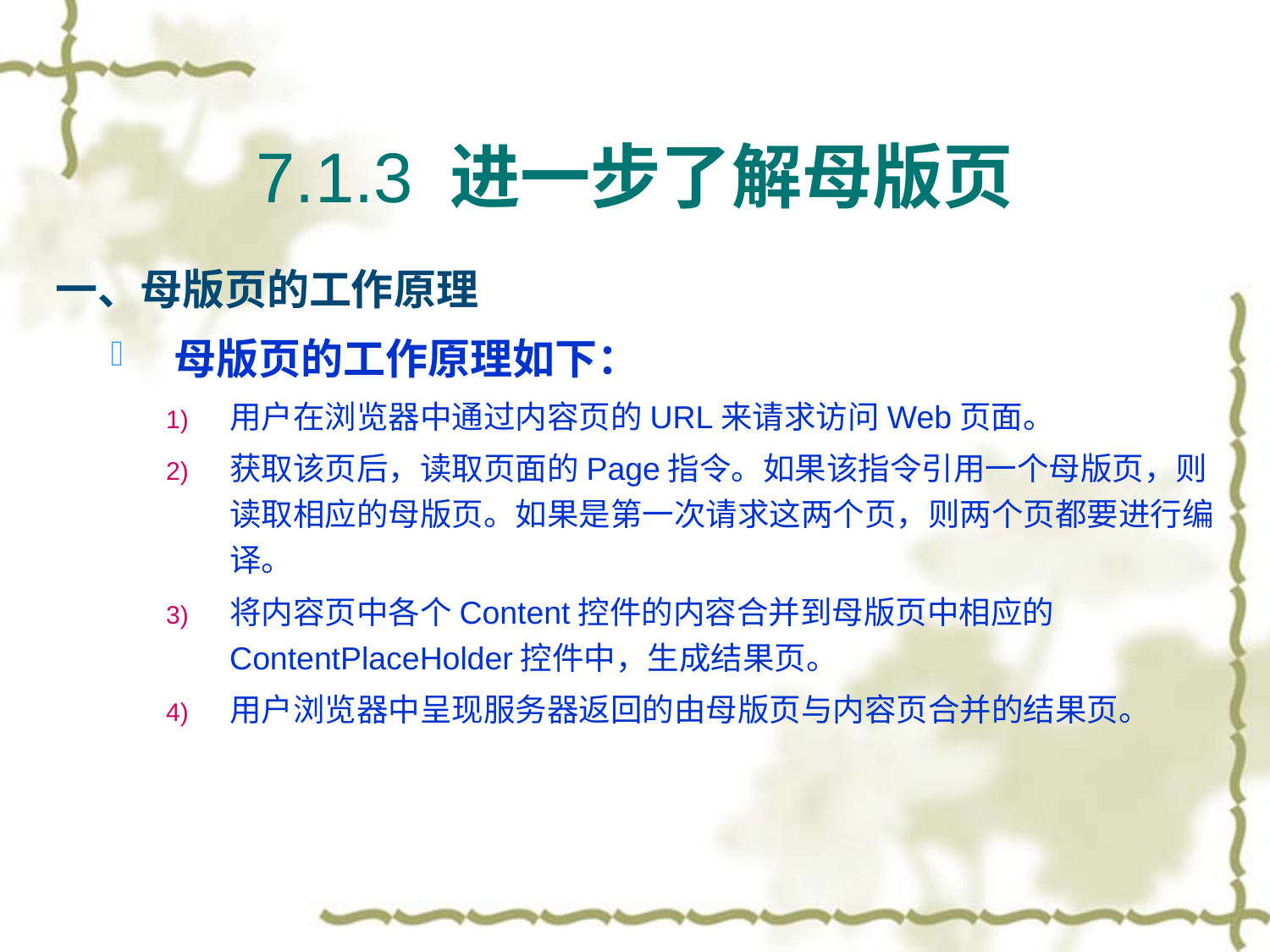

# 7.1.3 进一步了解母版页
一、母版页的工作原理
母版页的工作原理如下：
用户在浏览器中通过内容页的URL来请求访问Web页面。
获取该页后，读取页面的Page指令。如果该指令引用一个母版页，则读取相应的母版页。如果是第一次请求这两个页，则两个页都要进行编译。
将内容页中各个Content控件的内容合并到母版页中相应的ContentPlaceHolder控件中，生成结果页。
用户浏览器中呈现服务器返回的由母版页与内容页合并的结果页。